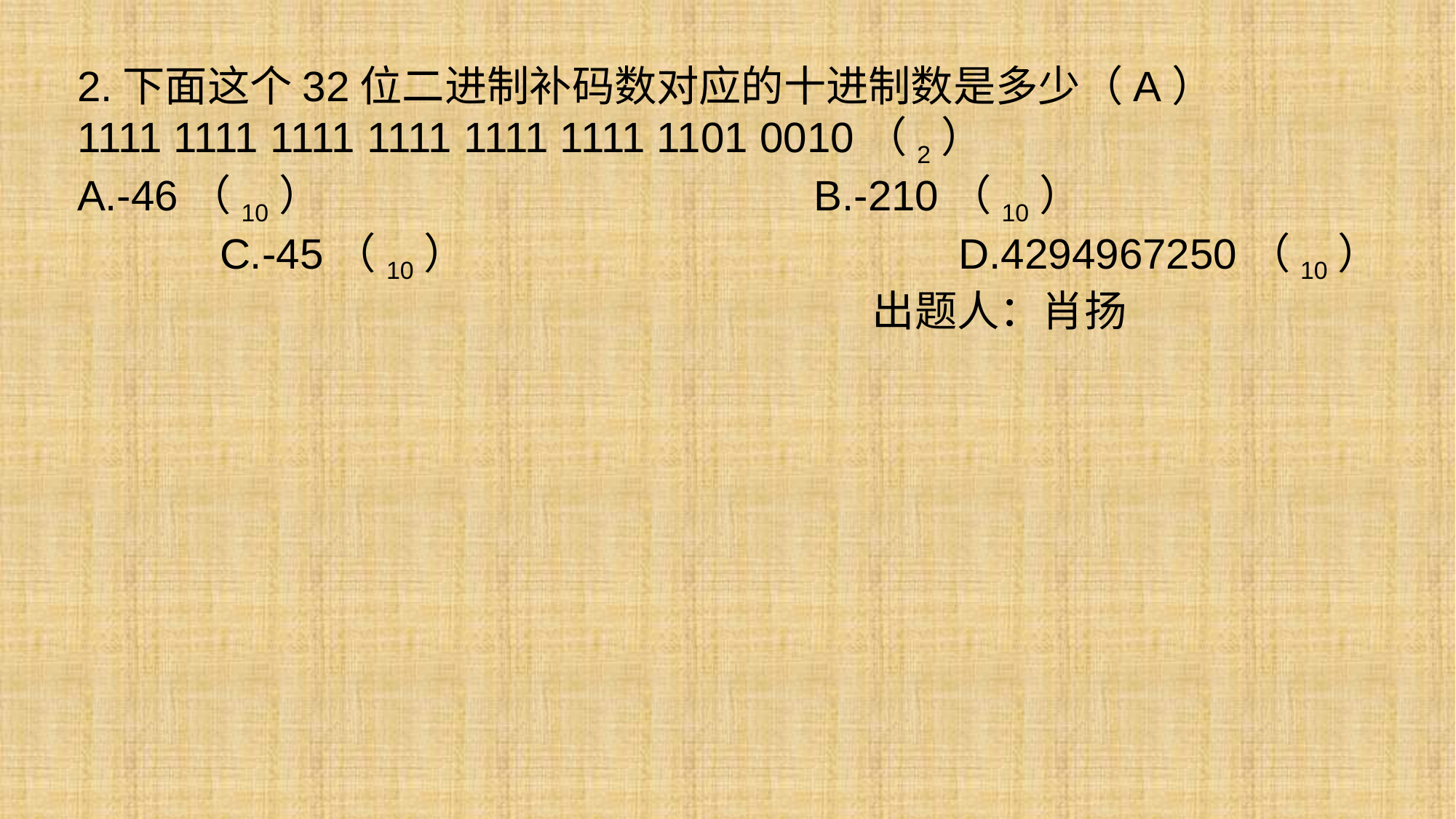

2.下面这个32位二进制补码数对应的十进制数是多少（A）
1111 1111 1111 1111 1111 1111 1101 0010（2）
A.-46（10）                                                   B.-210（10）                                                C.-45（10）                                                   D.4294967250（10）
                                                                                   出题人：肖扬